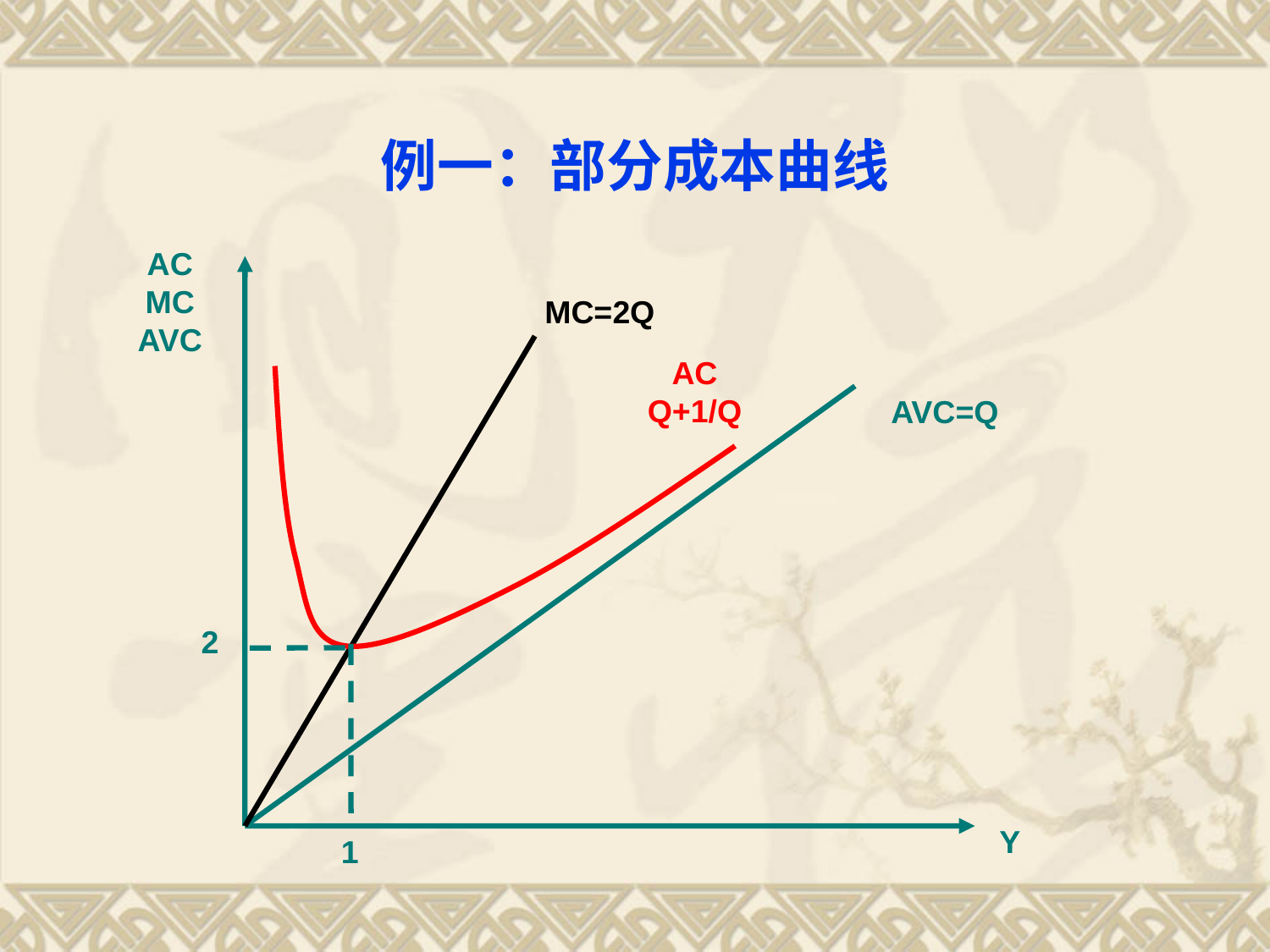

例一：部分成本曲线
AC
MC
AVC

MC=2Q

AC
Q+1/Q

AVC=Q
2

Y

1